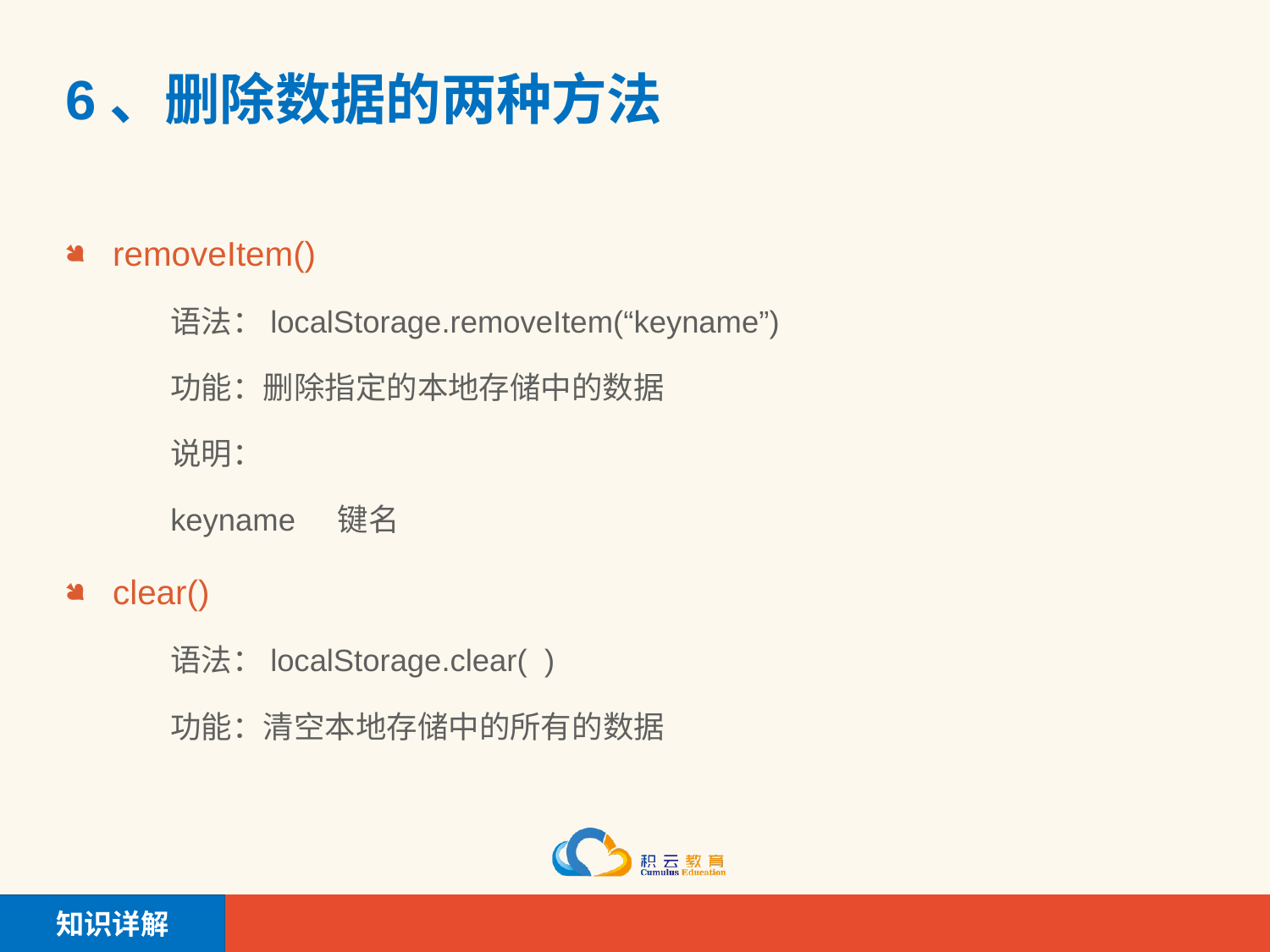

# 6、删除数据的两种方法
removeItem()
语法：localStorage.removeItem(“keyname”)
功能：删除指定的本地存储中的数据
说明：
keyname    键名
clear()
语法：localStorage.clear(  )
功能：清空本地存储中的所有的数据